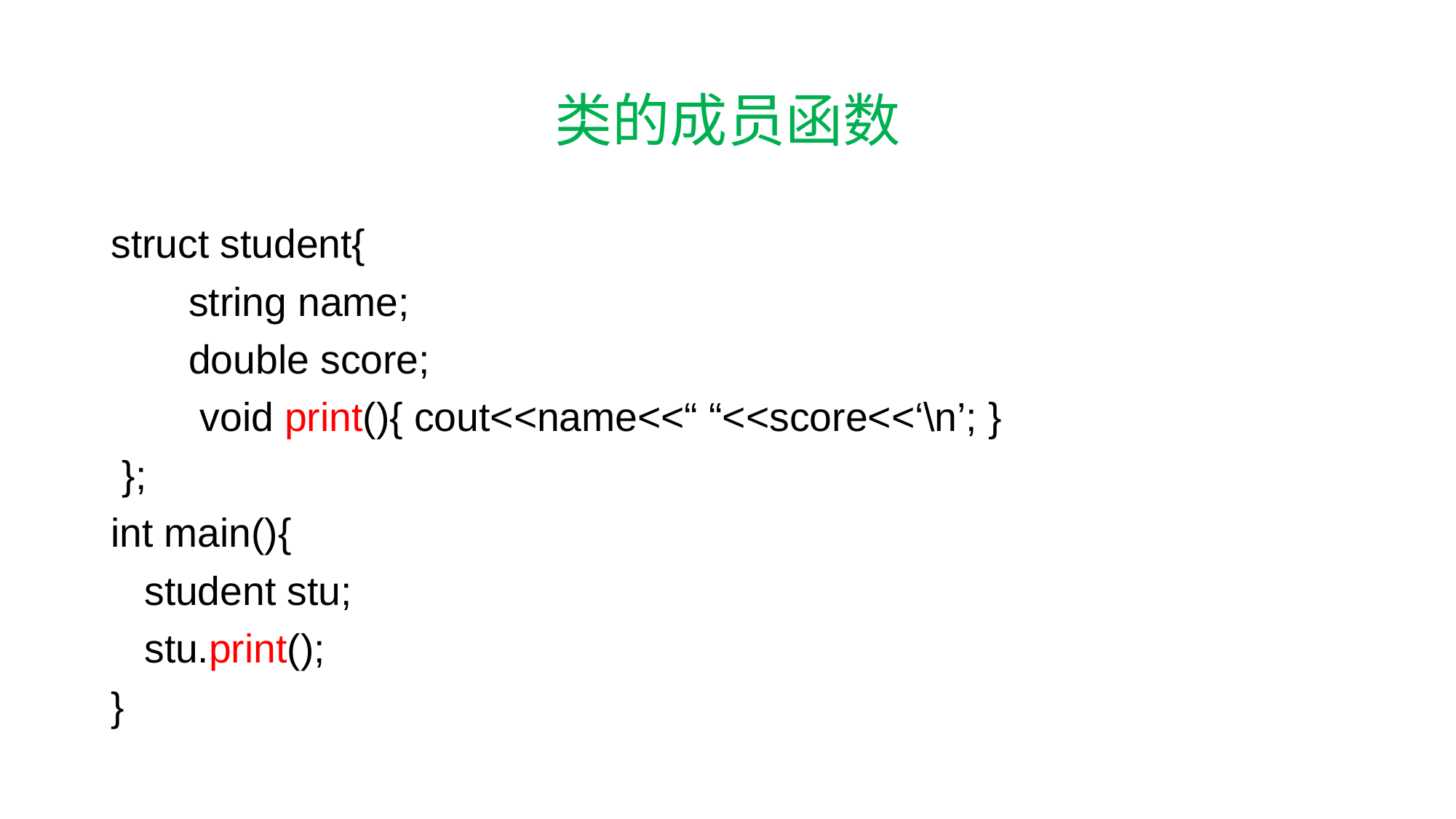

# 类的成员函数
struct student{
       string name;
       double score;
        void print(){ cout<<name<<“ “<<score<<‘\n’; }
 };
int main(){
   student stu;
   stu.print();
}